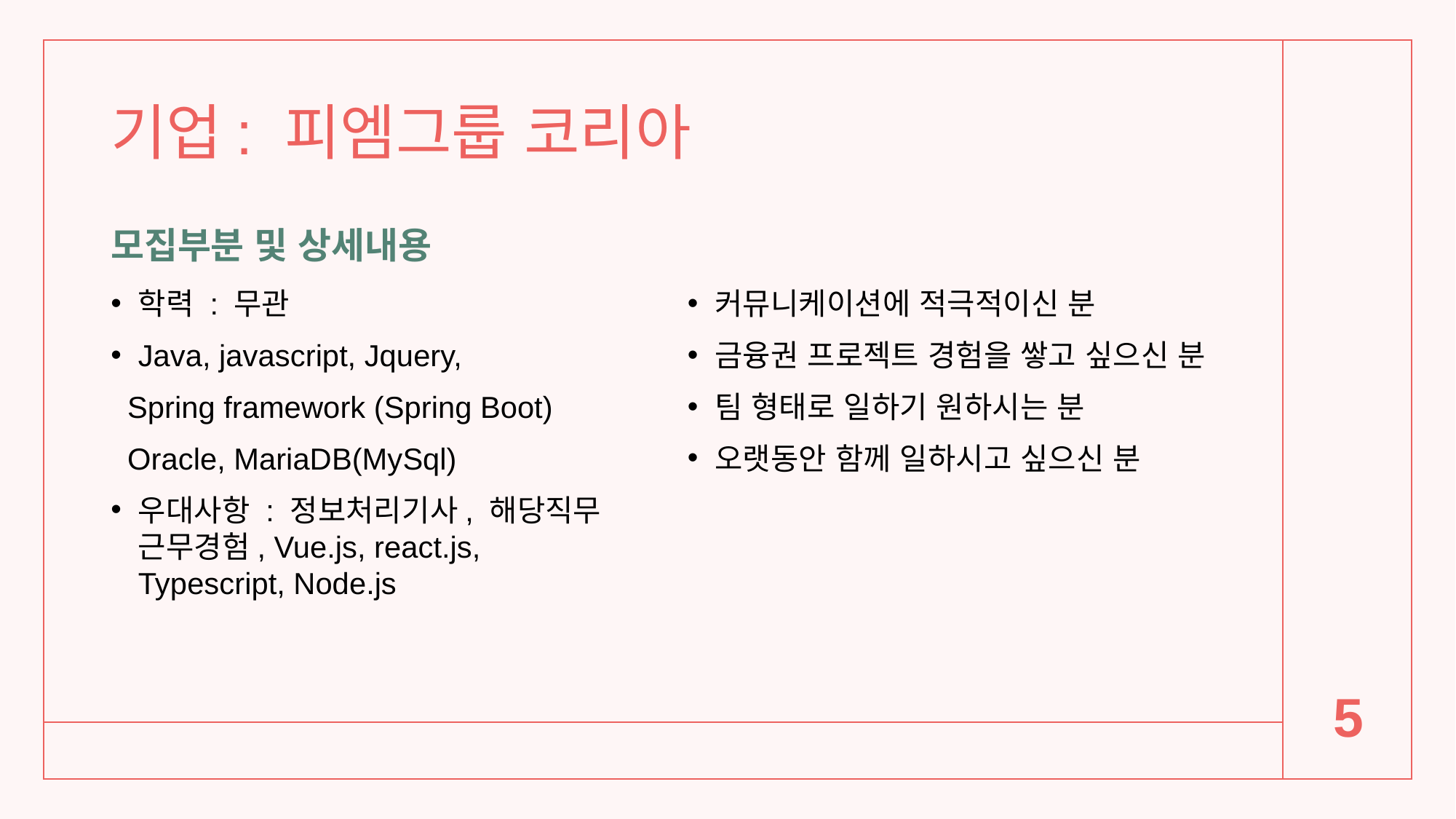

# 기업: 피엠그룹 코리아
모집부분 및 상세내용
학력 : 무관
Java, javascript, Jquery,
  Spring framework (Spring Boot)
  Oracle, MariaDB(MySql)
우대사항 : 정보처리기사, 해당직무 근무경험, Vue.js, react.js, Typescript, Node.js
커뮤니케이션에 적극적이신 분
금융권 프로젝트 경험을 쌓고 싶으신 분
팀 형태로 일하기 원하시는 분
오랫동안 함께 일하시고 싶으신 분
5